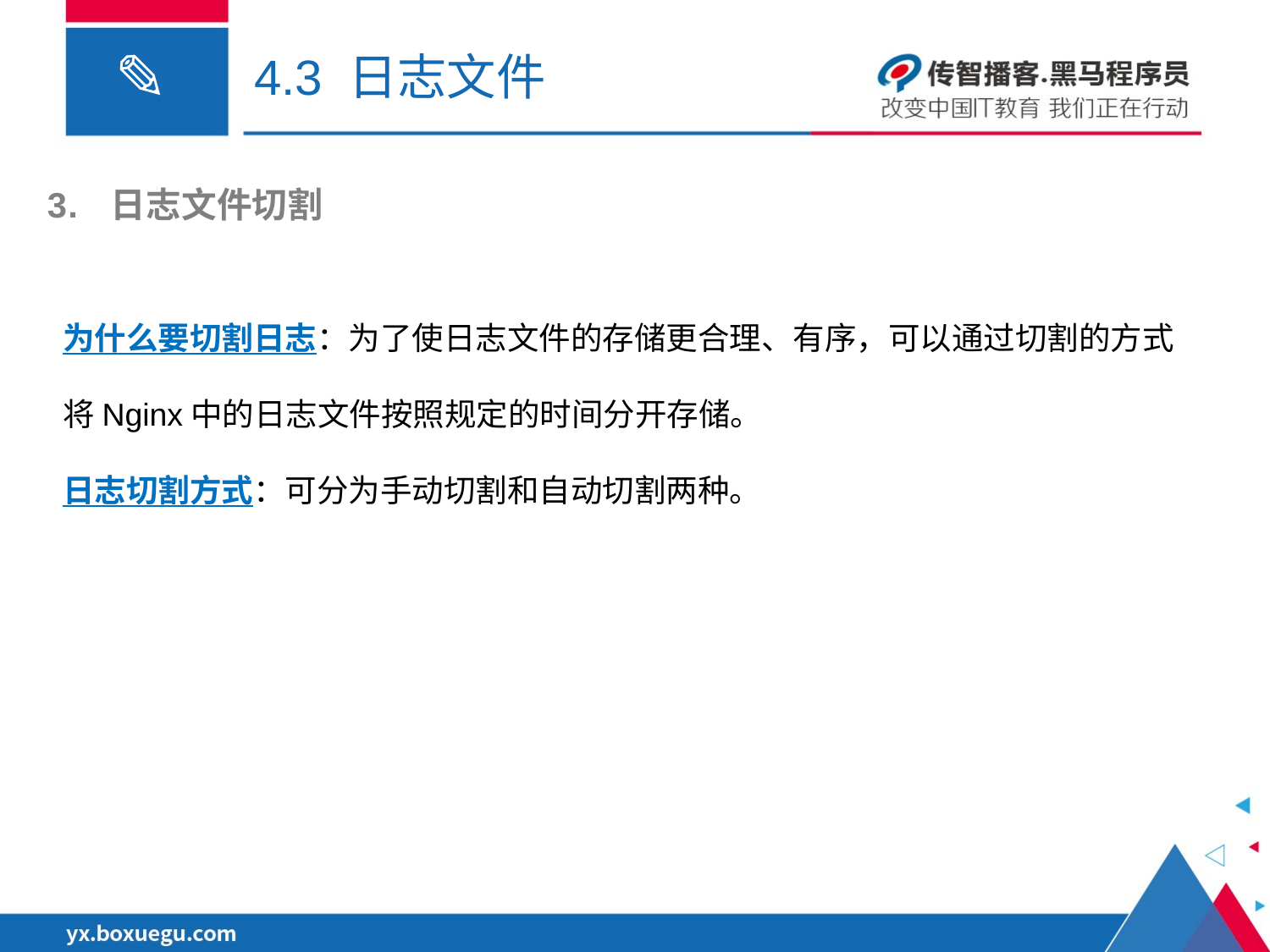

# 4.3 日志文件
日志文件切割
为什么要切割日志：为了使日志文件的存储更合理、有序，可以通过切割的方式将Nginx中的日志文件按照规定的时间分开存储。
日志切割方式：可分为手动切割和自动切割两种。